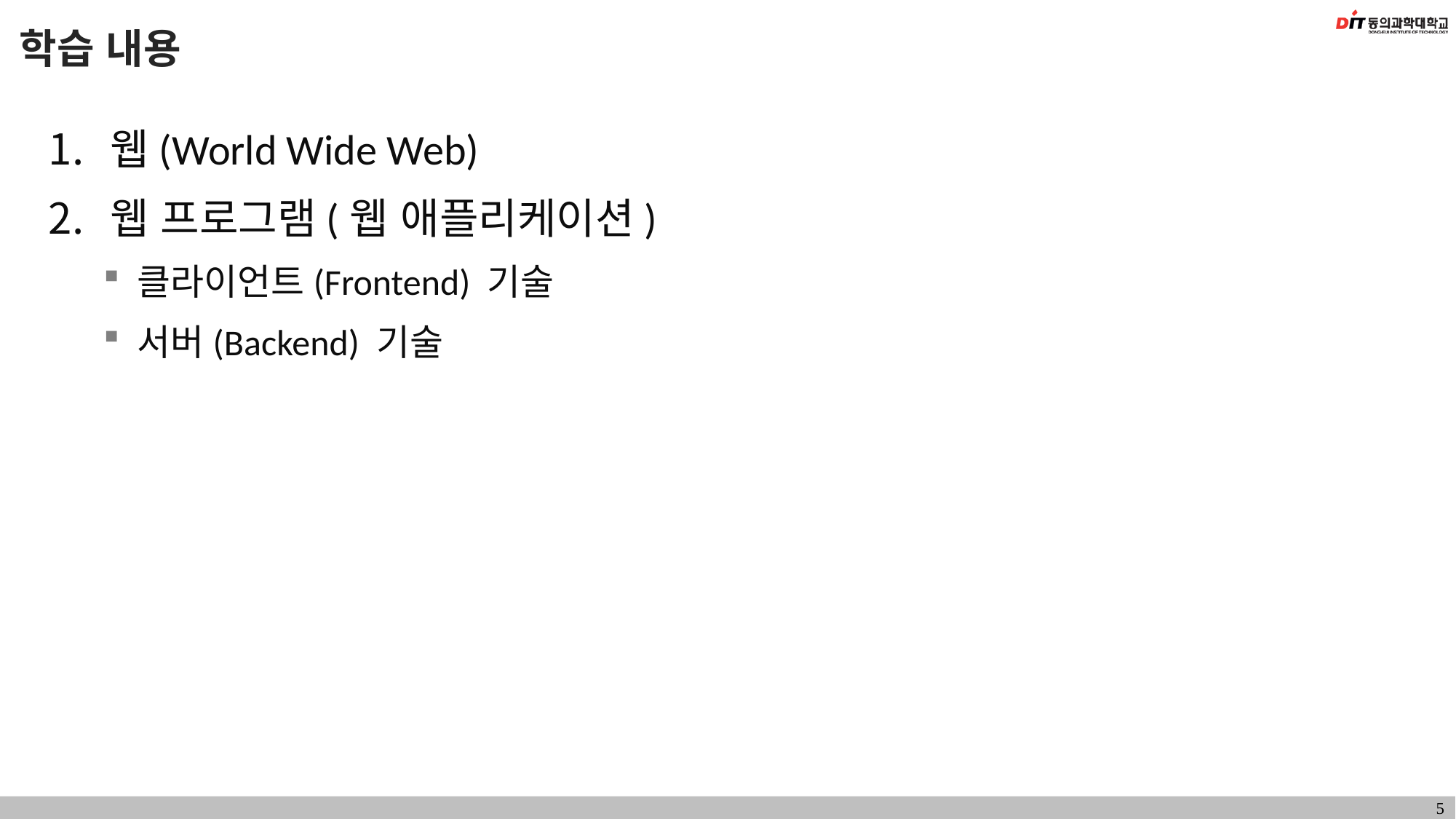

# 학습 내용
웹(World Wide Web)
웹 프로그램(웹 애플리케이션)
클라이언트(Frontend) 기술
서버(Backend) 기술

5